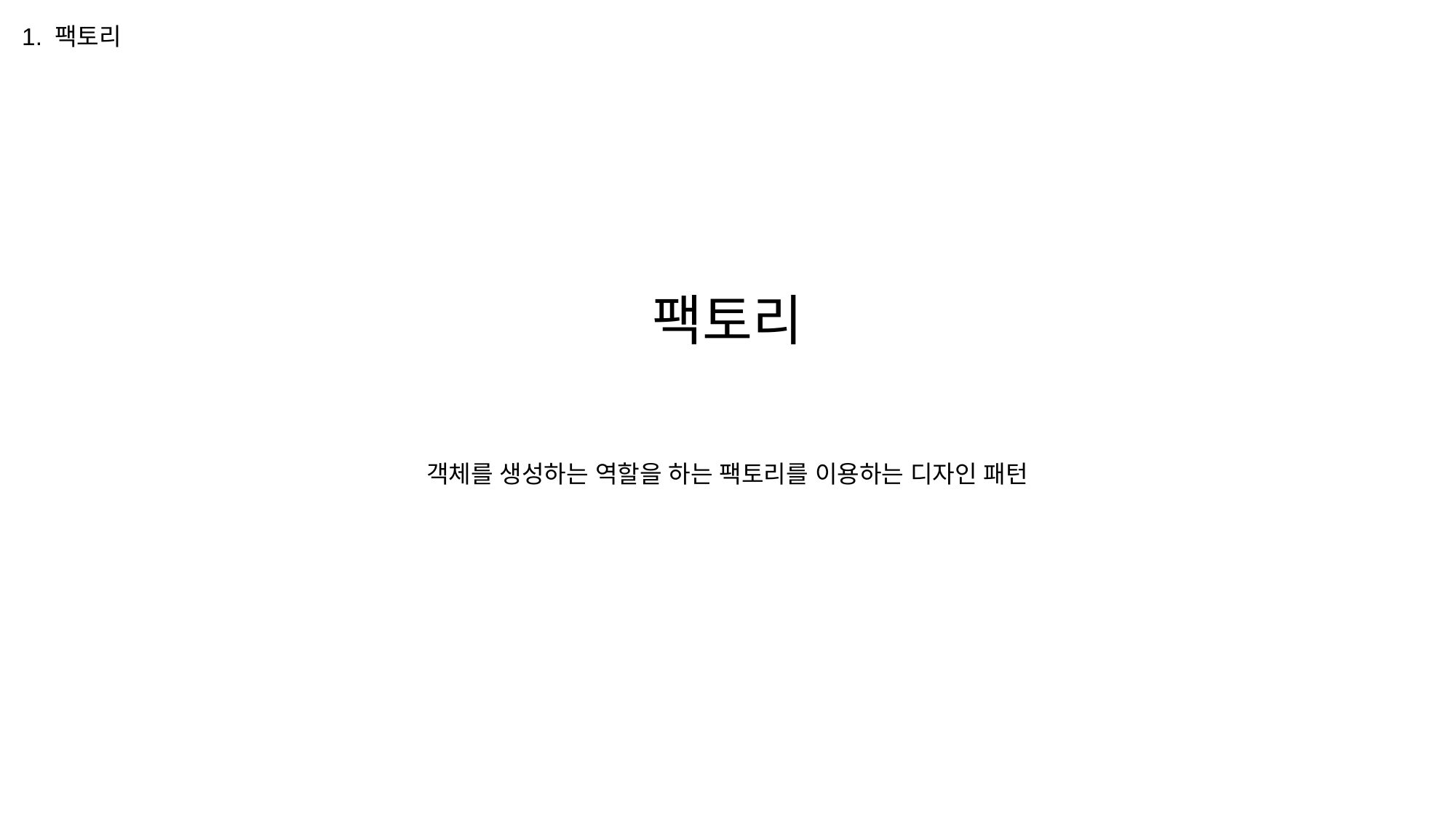

1. 팩토리
팩토리
객체를 생성하는 역할을 하는 팩토리를 이용하는 디자인 패턴